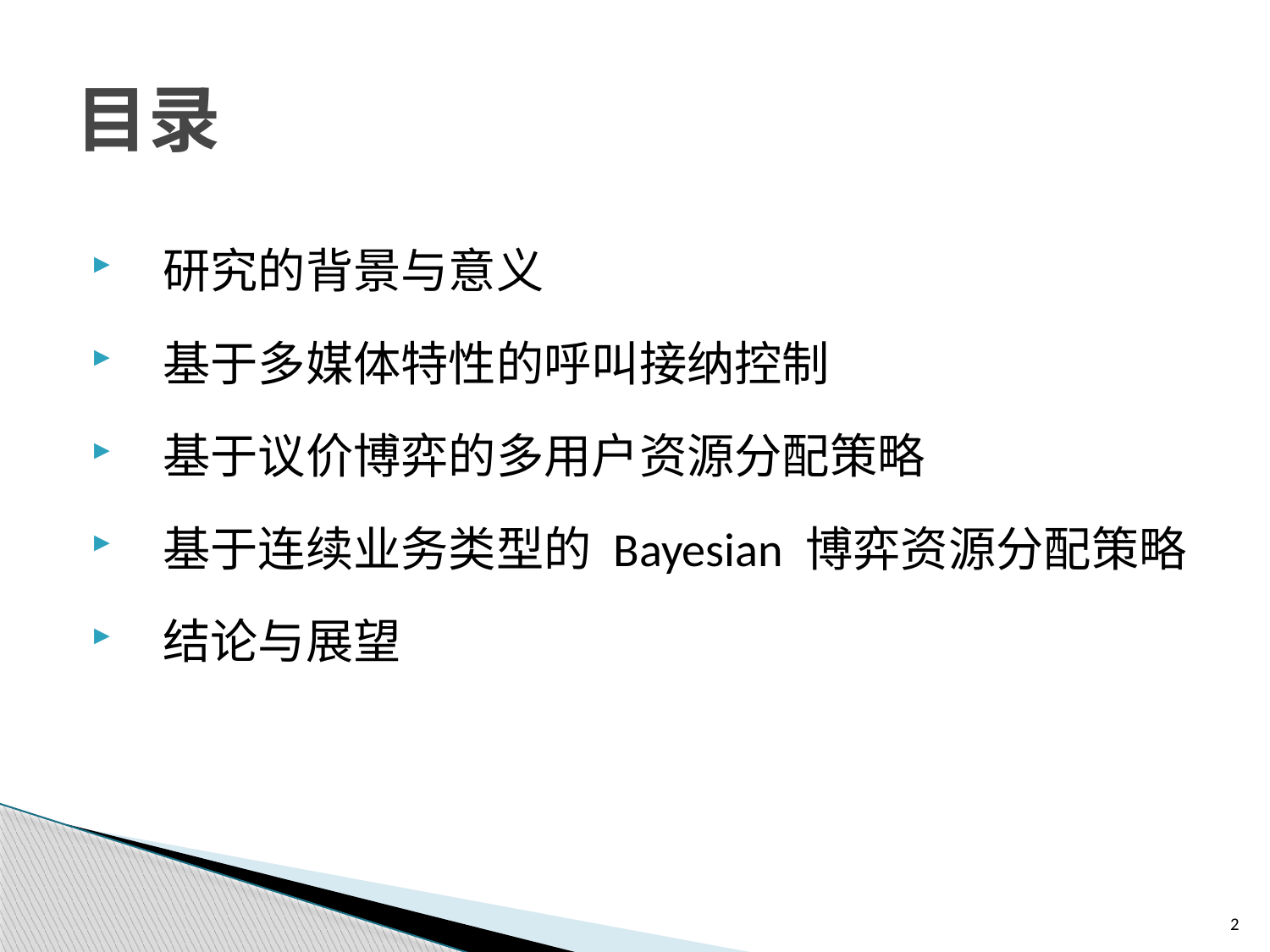

# 目录
研究的背景与意义
基于多媒体特性的呼叫接纳控制
基于议价博弈的多用户资源分配策略
基于连续业务类型的 Bayesian 博弈资源分配策略
结论与展望
2